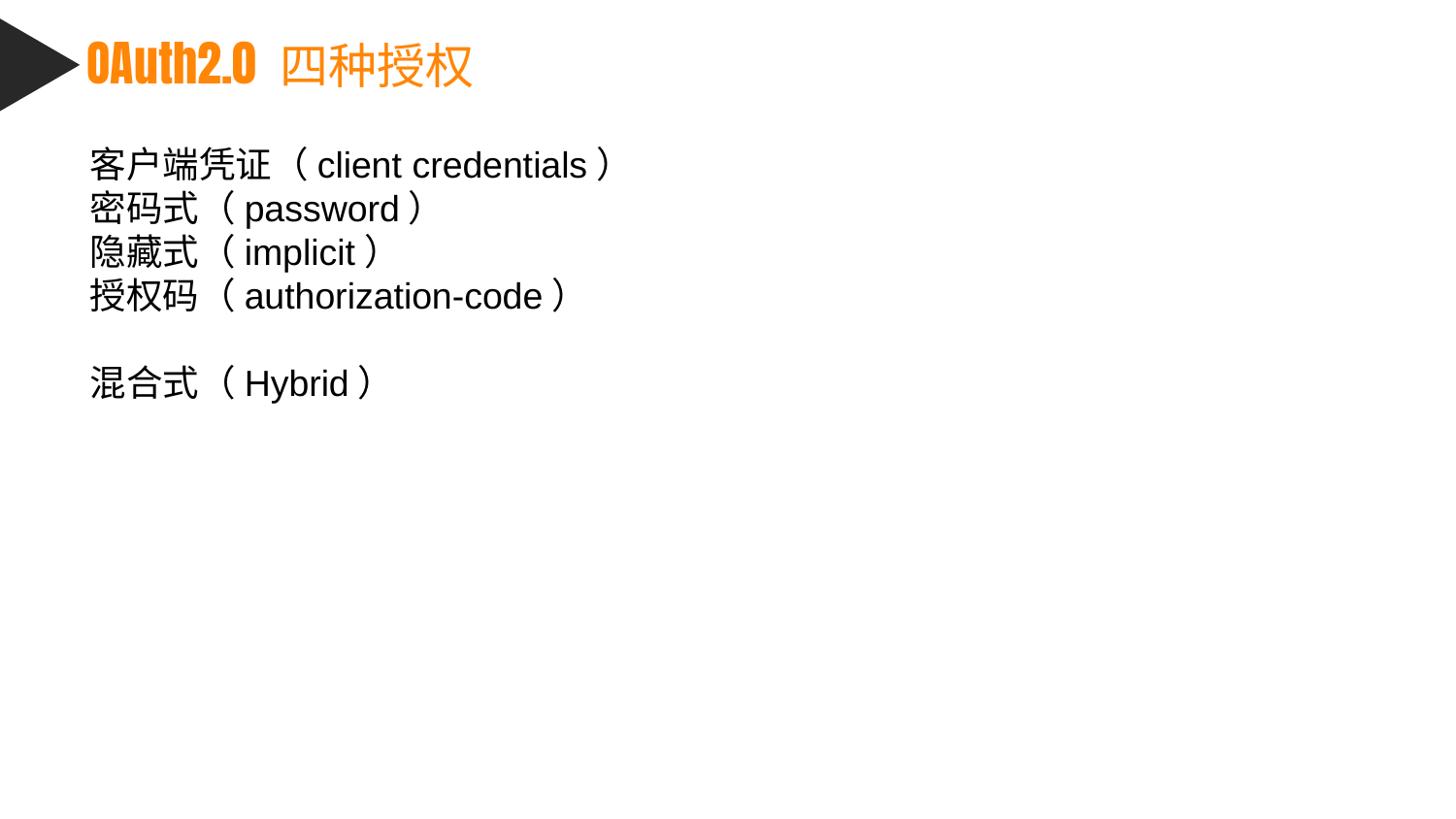

OAuth2.0 四种授权
客户端凭证（client credentials）
密码式（password）
隐藏式（implicit）
授权码（authorization-code）

混合式（Hybrid）